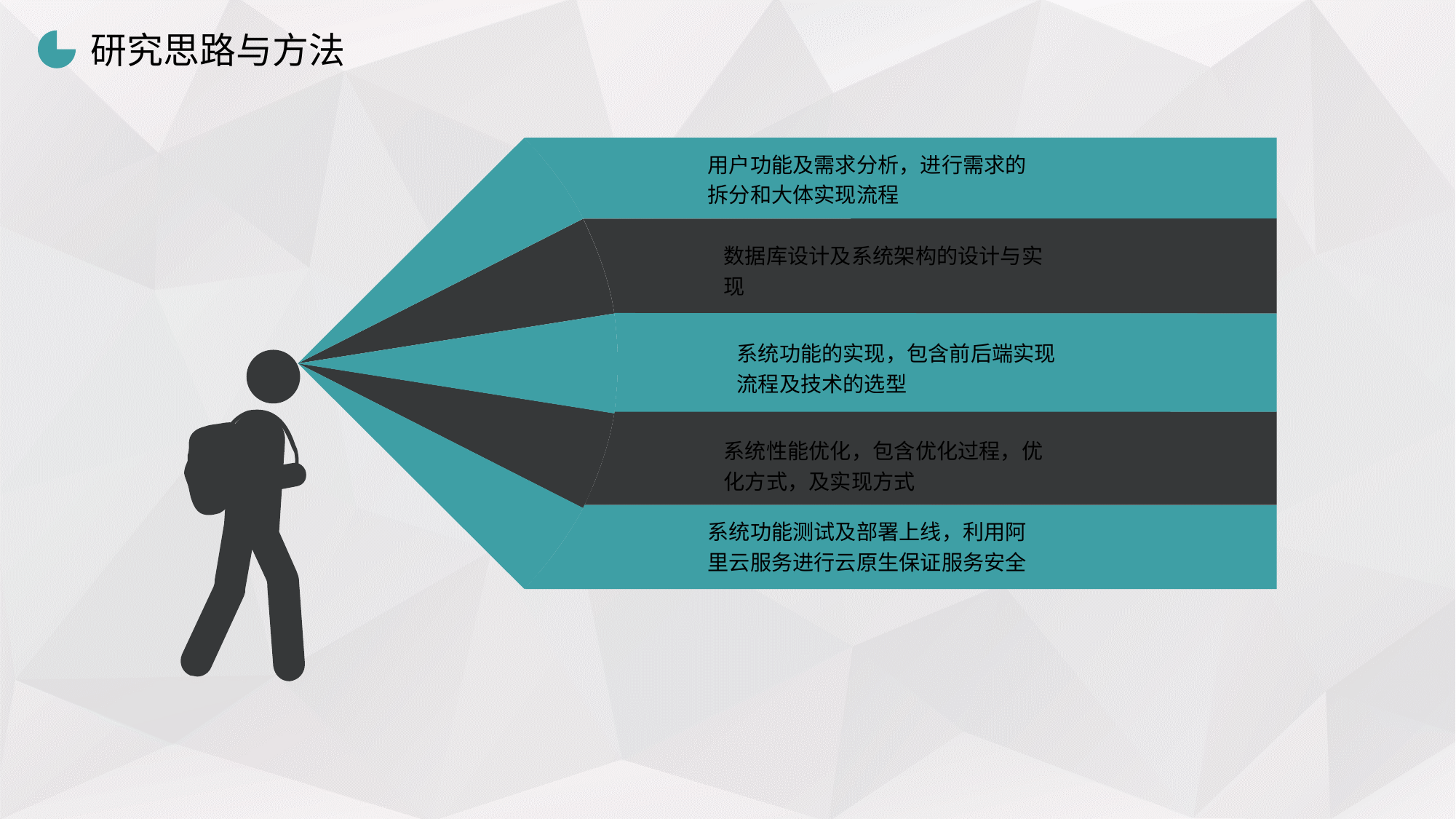

研究思路与方法

用户功能及需求分析，进行需求的拆分和大体实现流程

数据库设计及系统架构的设计与实现

系统功能的实现，包含前后端实现流程及技术的选型

系统性能优化，包含优化过程，优化方式，及实现方式

系统功能测试及部署上线，利用阿里云服务进行云原生保证服务安全